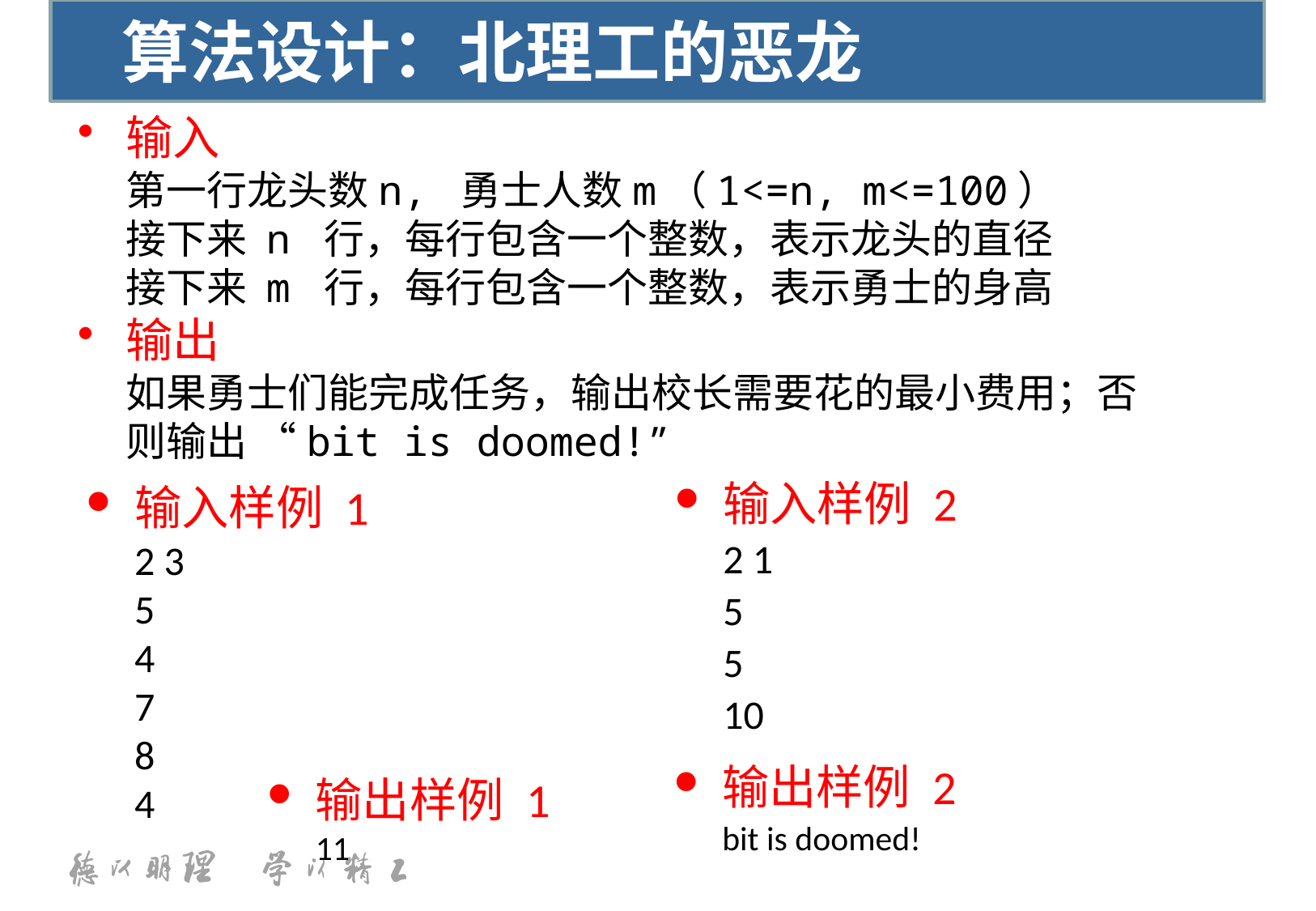

算法设计：北理工的恶龙
输入
	第一行龙头数n, 勇士人数m（1<=n, m<=100）
	接下来 n 行，每行包含一个整数，表示龙头的直径
	接下来 m 行，每行包含一个整数，表示勇士的身高
输出
	如果勇士们能完成任务，输出校长需要花的最小费用；否则输出 “bit is doomed!”
输入样例 1
	2 3
	5
	4
	7
	8
	4
输入样例 2
	2 1
	5
	5
	10
输出样例 2
	bit is doomed!
输出样例 1
	11
8